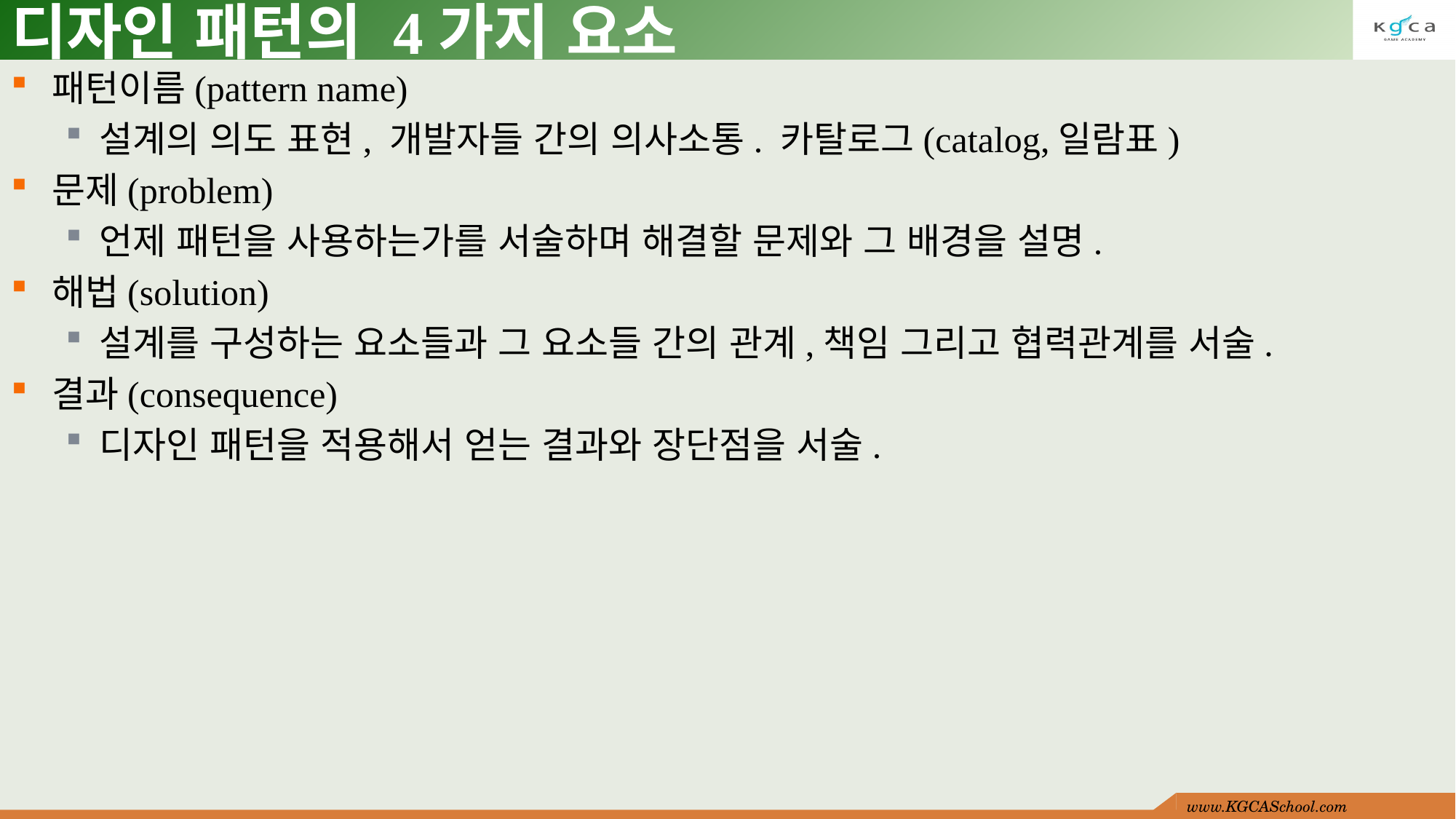

# 디자인 패턴의 4가지 요소
패턴이름(pattern name)
설계의 의도 표현, 개발자들 간의 의사소통. 카탈로그(catalog,일람표)
문제(problem)
언제 패턴을 사용하는가를 서술하며 해결할 문제와 그 배경을 설명.
해법(solution)
설계를 구성하는 요소들과 그 요소들 간의 관계,책임 그리고 협력관계를 서술.
결과(consequence)
디자인 패턴을 적용해서 얻는 결과와 장단점을 서술.